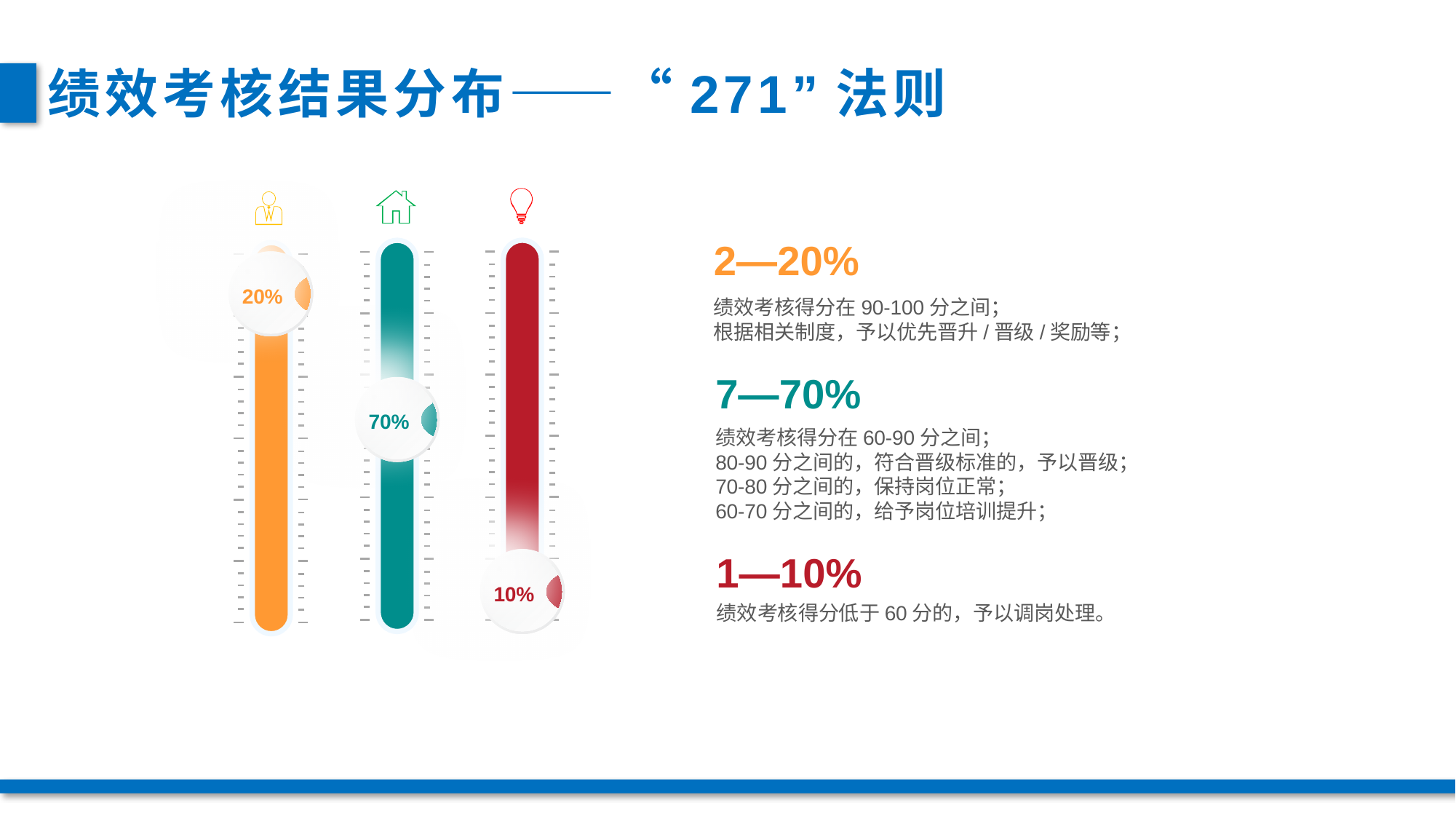

绩效考核结果分布——“271”法则

2—20%
绩效考核得分在90-100分之间；
根据相关制度，予以优先晋升/晋级/奖励等；

20%
7—70%
绩效考核得分在60-90分之间；
80-90分之间的，符合晋级标准的，予以晋级；
70-80分之间的，保持岗位正常；
60-70分之间的，给予岗位培训提升；

70%
1—10%
绩效考核得分低于60分的，予以调岗处理。

10%